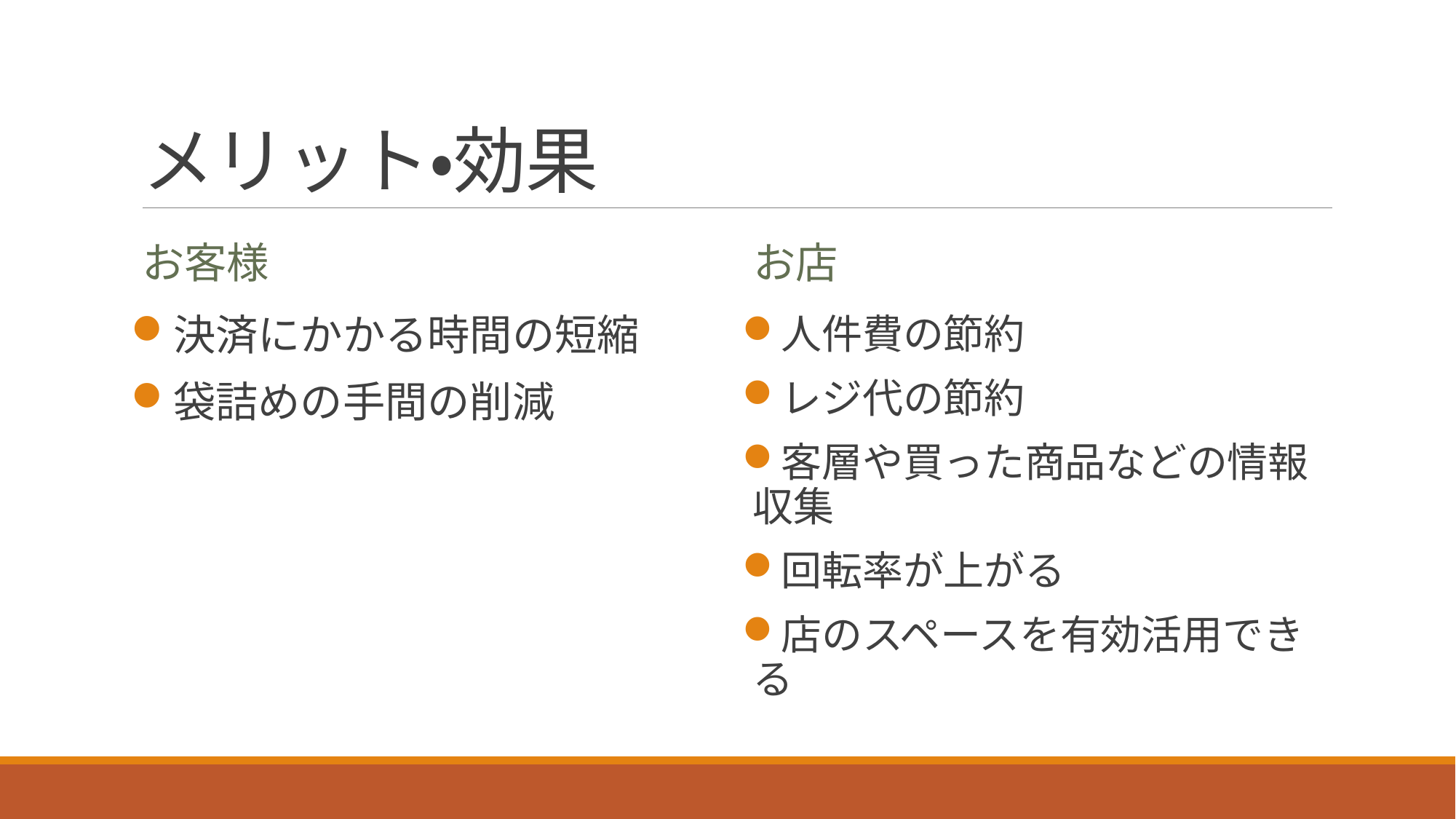

# メリット・効果
お客様
お店
決済にかかる時間の短縮
袋詰めの手間の削減

人件費の節約
レジ代の節約
客層や買った商品などの情報収集
回転率が上がる
店のスペースを有効活用できる